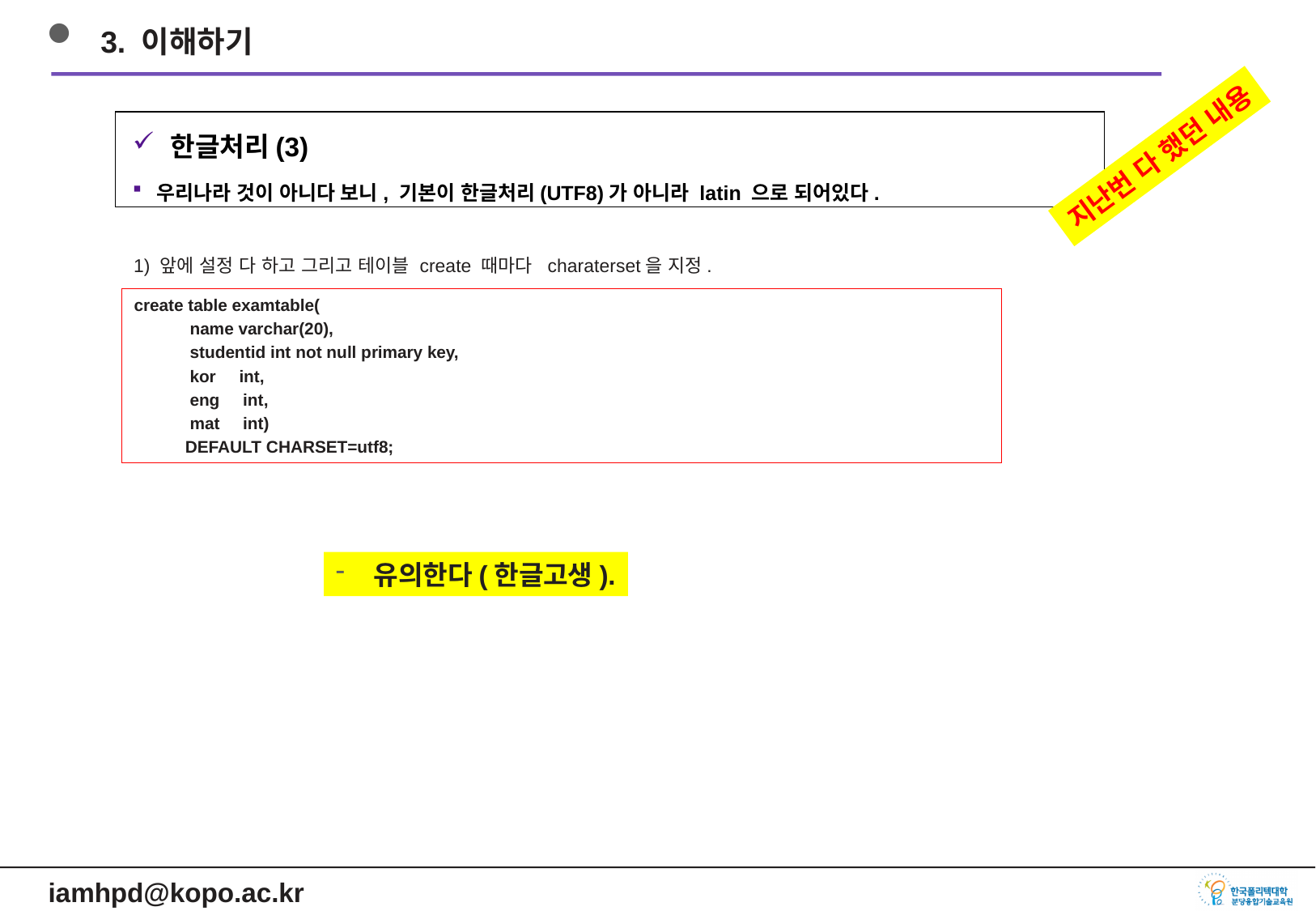

3. 이해하기
한글처리(3)
우리나라 것이 아니다 보니, 기본이 한글처리(UTF8)가 아니라 latin 으로 되어있다.
지난번 다 했던 내용
1) 앞에 설정 다 하고 그리고 테이블 create 때마다  charaterset을 지정.
create table examtable(
            name varchar(20),
            studentid int not null primary key,
            kor     int,
            eng     int,
            mat     int)
           DEFAULT CHARSET=utf8;
유의한다(한글고생).